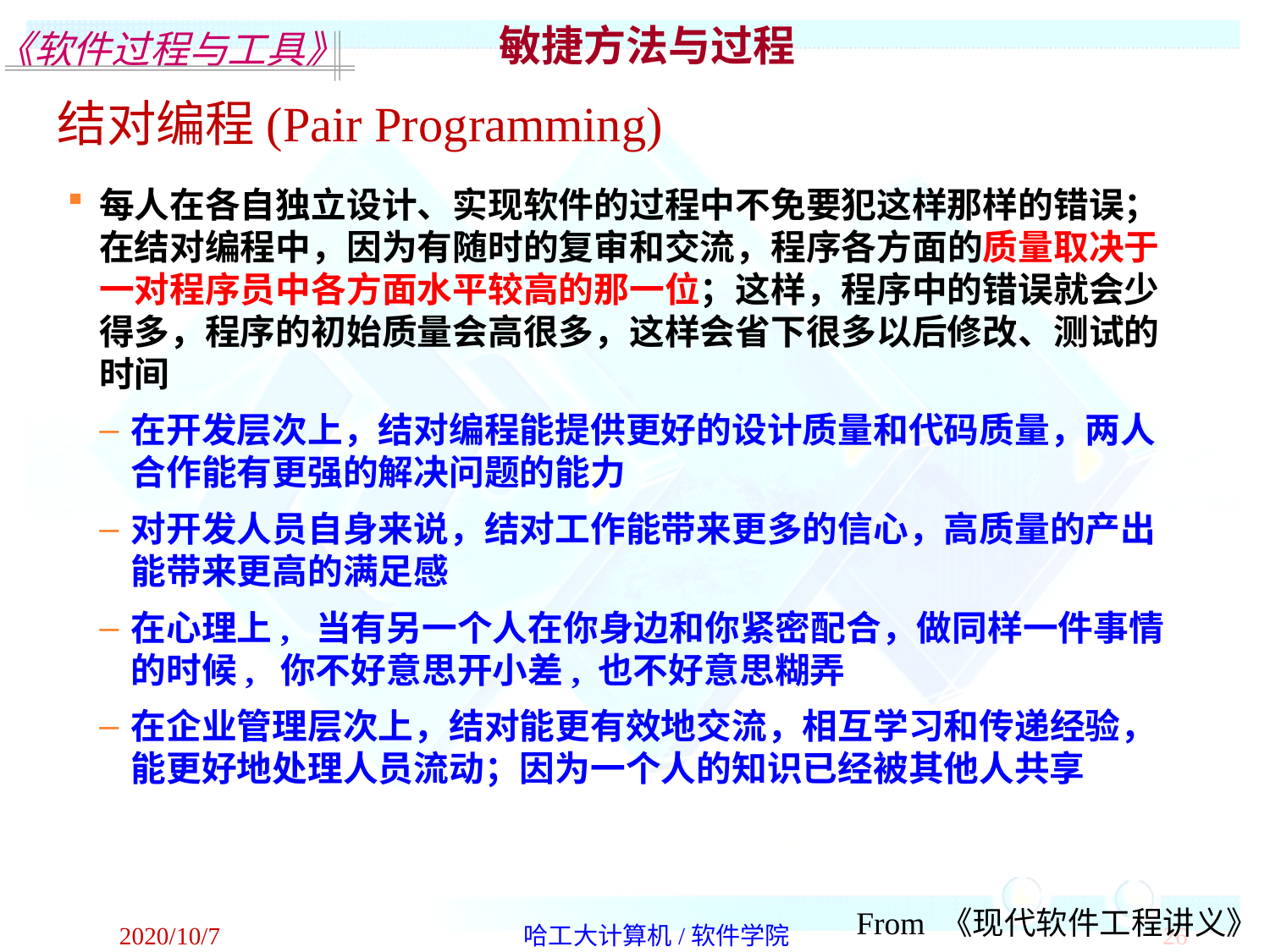

敏捷方法与过程
结对编程(Pair Programming)
每人在各自独立设计、实现软件的过程中不免要犯这样那样的错误；在结对编程中，因为有随时的复审和交流，程序各方面的质量取决于一对程序员中各方面水平较高的那一位；这样，程序中的错误就会少得多，程序的初始质量会高很多，这样会省下很多以后修改、测试的时间
在开发层次上，结对编程能提供更好的设计质量和代码质量，两人合作能有更强的解决问题的能力
对开发人员自身来说，结对工作能带来更多的信心，高质量的产出能带来更高的满足感
在心理上,  当有另一个人在你身边和你紧密配合，做同样一件事情的时候,  你不好意思开小差, 也不好意思糊弄
在企业管理层次上，结对能更有效地交流，相互学习和传递经验，能更好地处理人员流动；因为一个人的知识已经被其他人共享
From 《现代软件工程讲义》